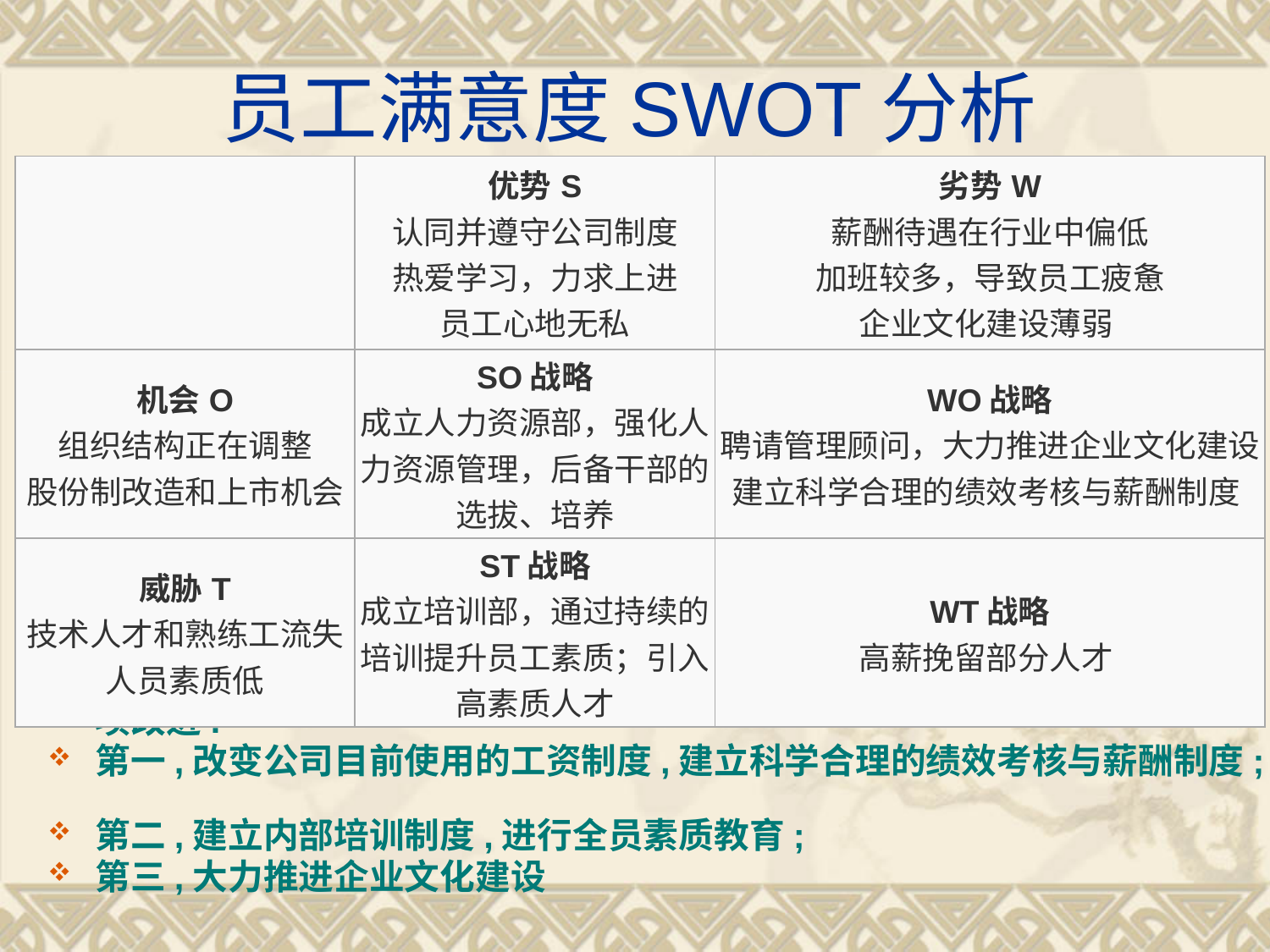

# 员工满意度SWOT分析
|  | 优势S 认同并遵守公司制度 热爱学习，力求上进 员工心地无私 | 劣势W 薪酬待遇在行业中偏低 加班较多，导致员工疲惫 企业文化建设薄弱 |
| --- | --- | --- |
| 机会O 组织结构正在调整 股份制改造和上市机会 | SO战略 成立人力资源部，强化人力资源管理，后备干部的选拔、培养 | WO战略 聘请管理顾问，大力推进企业文化建设 建立科学合理的绩效考核与薪酬制度 |
| 威胁T 技术人才和熟练工流失 人员素质低 | ST战略 成立培训部，通过持续的培训提升员工素质；引入高素质人才 | WT战略 高薪挽留部分人才 |

           该公司决定确立三个改进弱项,由新成立的人力资源部和培训部开展弱项改进:
第一,改变公司目前使用的工资制度,建立科学合理的绩效考核与薪酬制度;
第二,建立内部培训制度,进行全员素质教育;
第三,大力推进企业文化建设